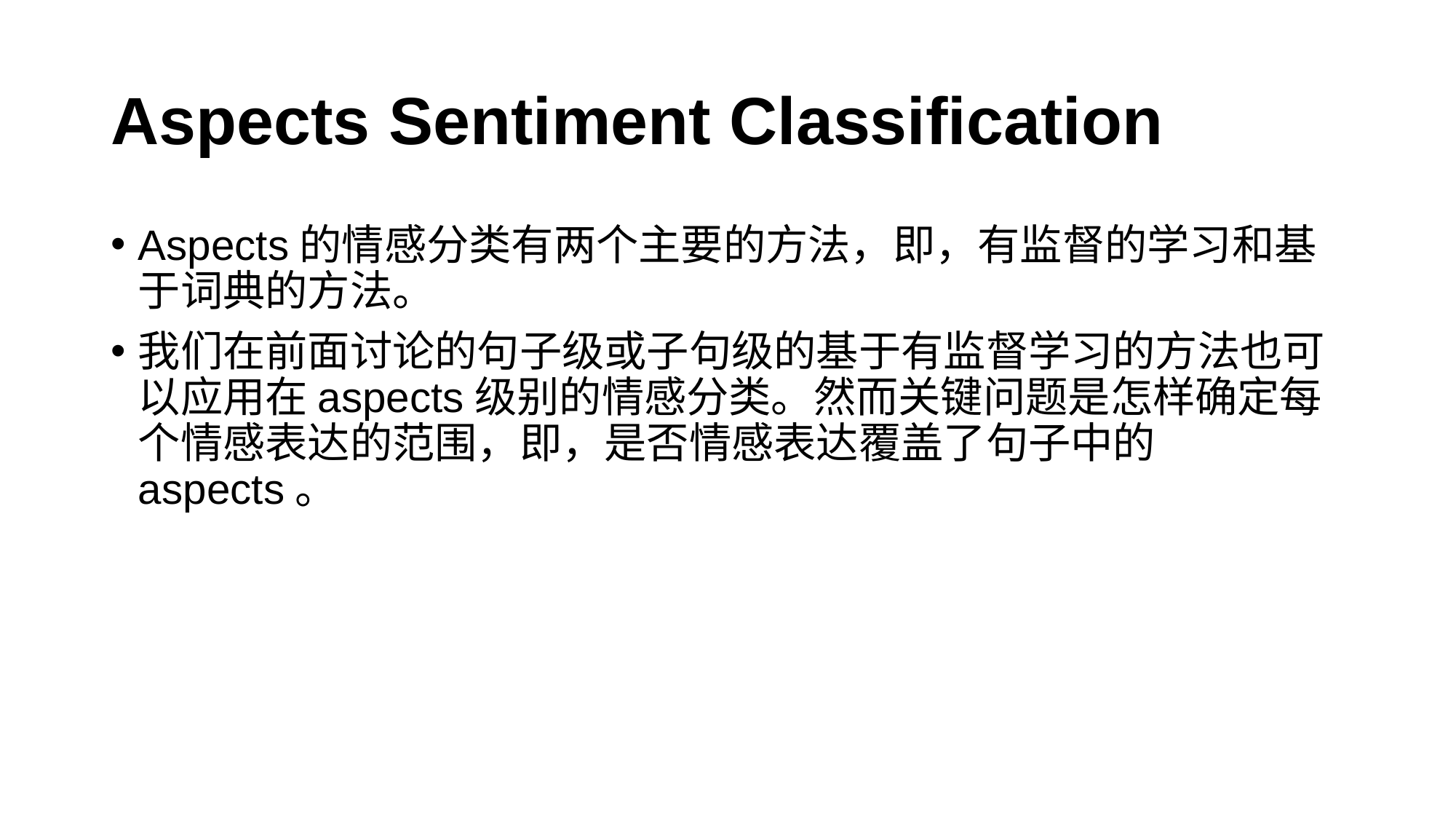

# Aspects Sentiment Classification
Aspects的情感分类有两个主要的方法，即，有监督的学习和基于词典的方法。
我们在前面讨论的句子级或子句级的基于有监督学习的方法也可以应用在aspects级别的情感分类。然而关键问题是怎样确定每个情感表达的范围，即，是否情感表达覆盖了句子中的aspects。